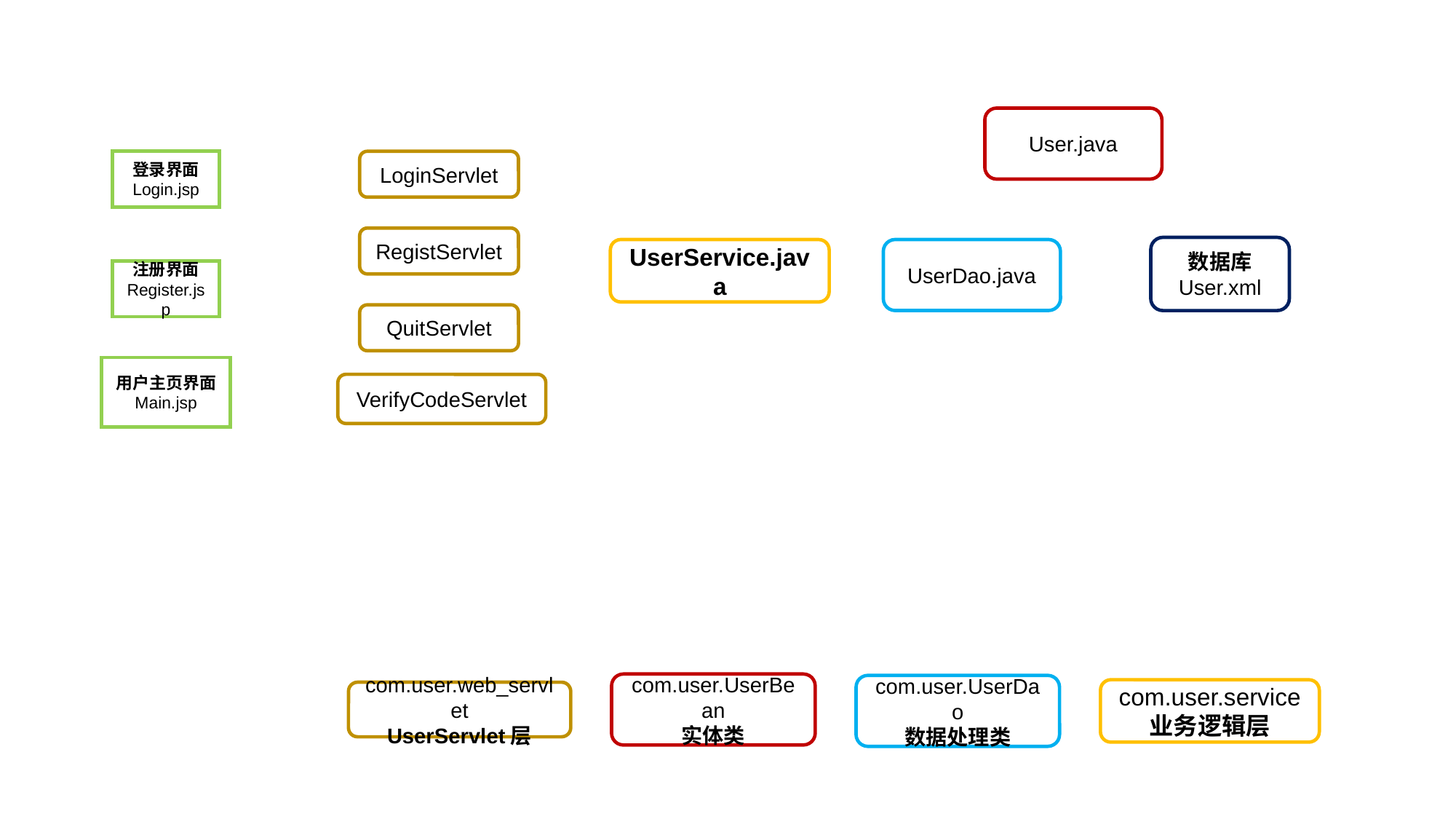

User.java
登录界面
Login.jsp
LoginServlet
RegistServlet
数据库
User.xml
UserService.java
UserDao.java
注册界面
Register.jsp
QuitServlet
用户主页界面
Main.jsp
VerifyCodeServlet
com.user.UserBean
实体类
com.user.UserDao
数据处理类
com.user.service
业务逻辑层
com.user.web_servlet
UserServlet层